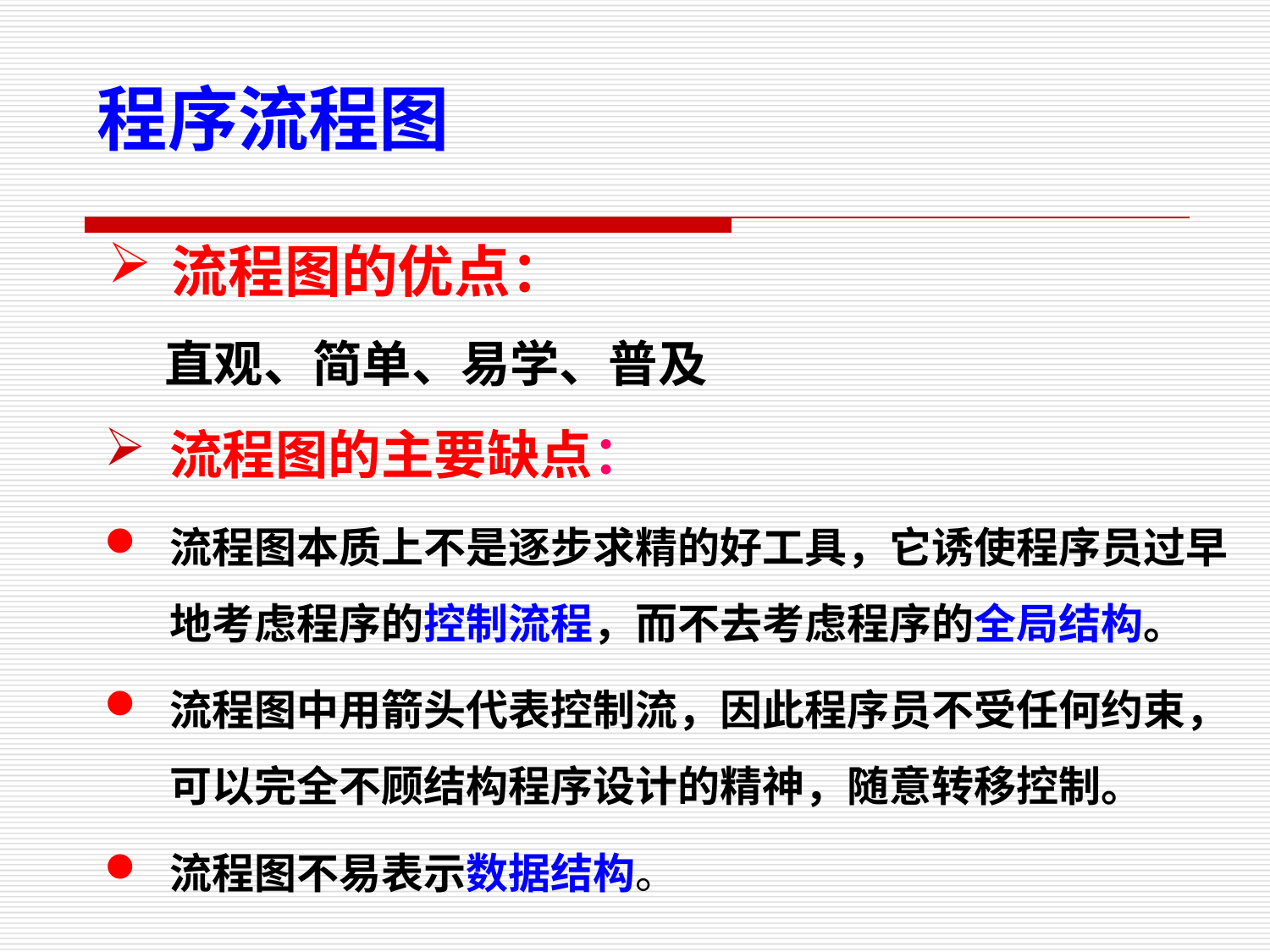

程序流程图
流程图的优点：
    直观、简单、易学、普及
流程图的主要缺点：
流程图本质上不是逐步求精的好工具，它诱使程序员过早地考虑程序的控制流程，而不去考虑程序的全局结构。
流程图中用箭头代表控制流，因此程序员不受任何约束，可以完全不顾结构程序设计的精神，随意转移控制。
流程图不易表示数据结构。